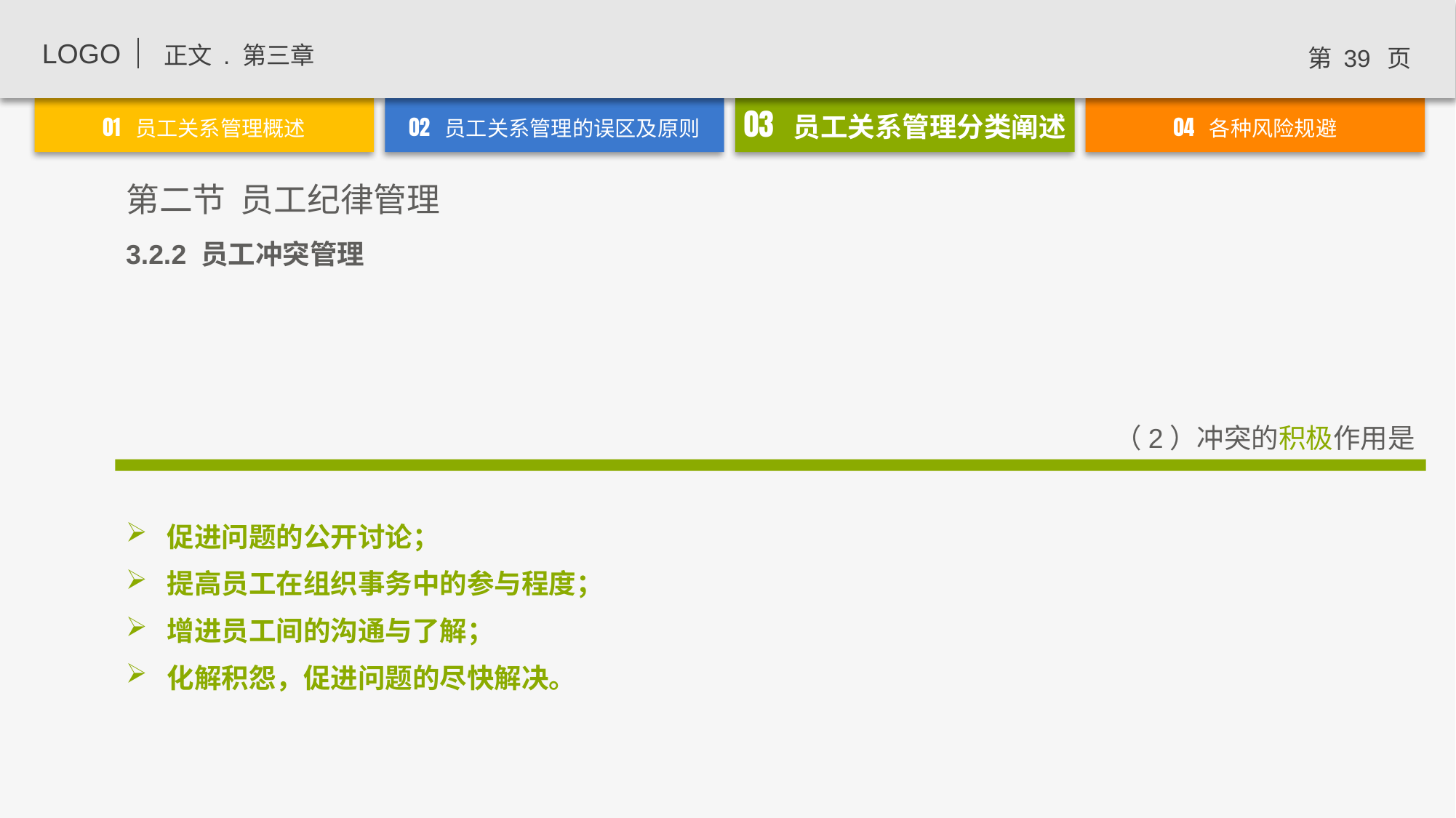

3.2.2 员工冲突管理
（2）冲突的积极作用是

促进问题的公开讨论；
提高员工在组织事务中的参与程度；
增进员工间的沟通与了解；
化解积怨，促进问题的尽快解决。